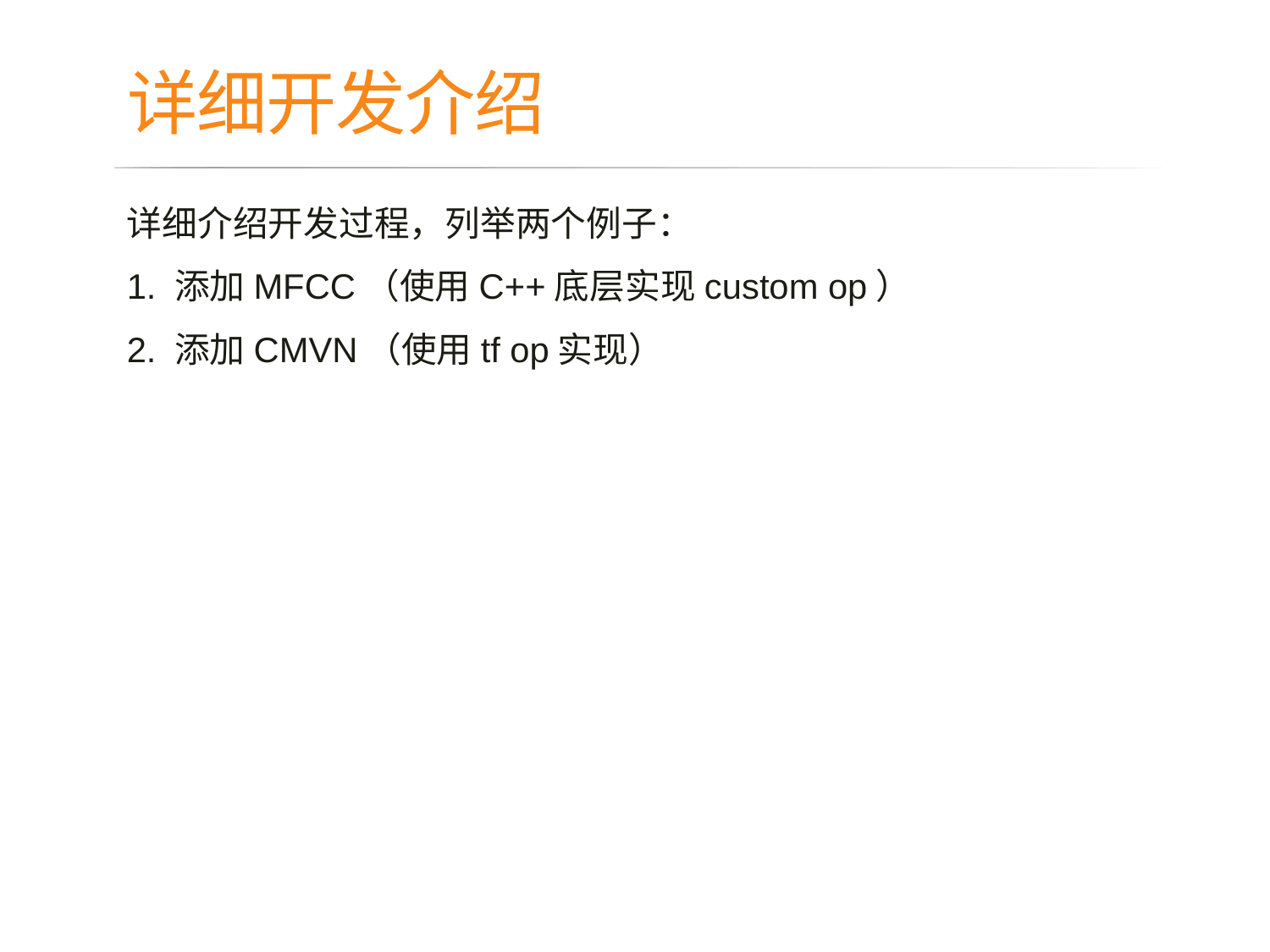

# 详细开发介绍
详细介绍开发过程，列举两个例子：
1. 添加MFCC（使用C++底层实现custom op）
2. 添加CMVN（使用tf op实现）